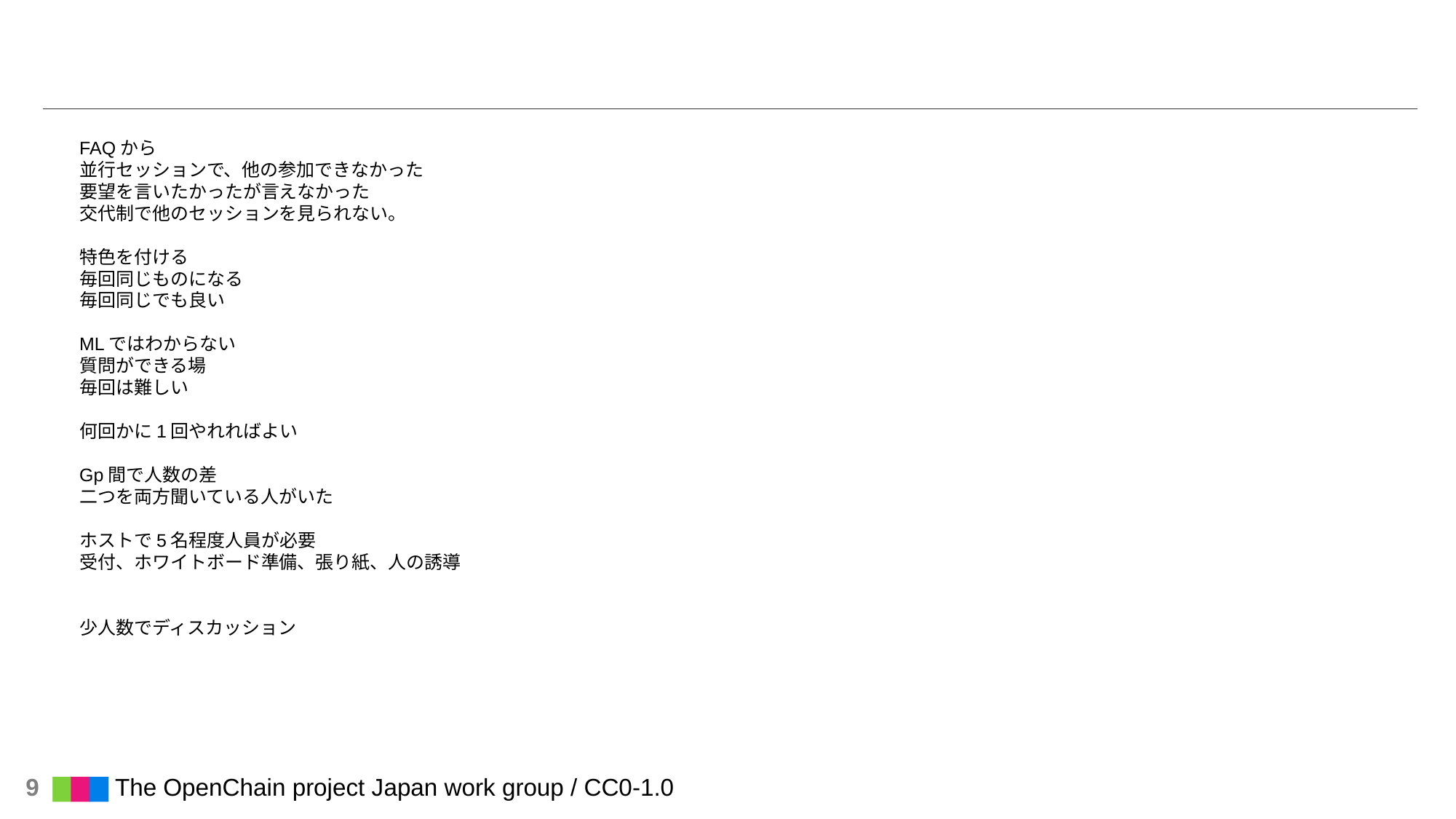

#
FAQから
並行セッションで、他の参加できなかった
要望を言いたかったが言えなかった
交代制で他のセッションを見られない。

特色を付ける
毎回同じものになる
毎回同じでも良い

MLではわからない
質問ができる場
毎回は難しい

何回かに1回やれればよい

Gp間で人数の差
二つを両方聞いている人がいた

ホストで5名程度人員が必要
受付、ホワイトボード準備、張り紙、人の誘導

少人数でディスカッション